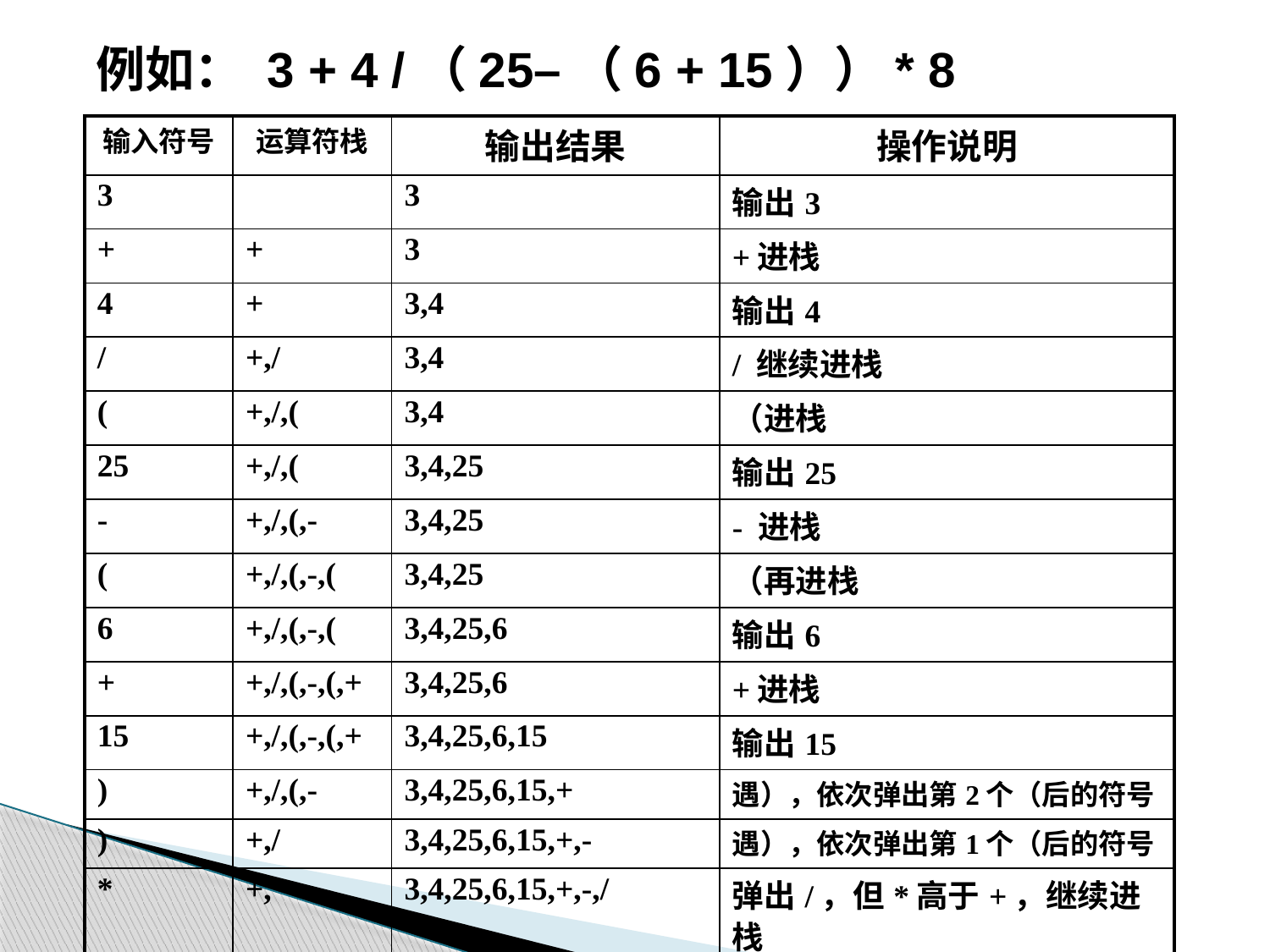

例如： 3 + 4 /（25–（6 + 15））* 8

| 输入符号 | 运算符栈 | 输出结果 | 操作说明 |
| --- | --- | --- | --- |
| 3 |  | 3 | 输出3 |
| + | + | 3 | +进栈 |
| 4 | + | 3,4 | 输出4 |
| / | +,/ | 3,4 | / 继续进栈 |
| ( | +,/,( | 3,4 | （进栈 |
| 25 | +,/,( | 3,4,25 | 输出25 |
| - | +,/,(,- | 3,4,25 | - 进栈 |
| ( | +,/,(,-,( | 3,4,25 | （再进栈 |
| 6 | +,/,(,-,( | 3,4,25,6 | 输出6 |
| + | +,/,(,-,(,+ | 3,4,25,6 | +进栈 |
| 15 | +,/,(,-,(,+ | 3,4,25,6,15 | 输出15 |
| ) | +,/,(,- | 3,4,25,6,15,+ | 遇），依次弹出第2个（后的符号 |
| ) | +,/ | 3,4,25,6,15,+,- | 遇），依次弹出第1个（后的符号 |
| \* | +,\* | 3,4,25,6,15,+,-,/ | 弹出/，但\*高于+，继续进栈 |
| 8 | +.\* | 3,4,25,6,15,+,-,/,8 | 输出8 |
| # |  | 3,4,25,6,15,+,-,/,8,\*,+ | 遇到结束符#，依次弹出\*，+ |